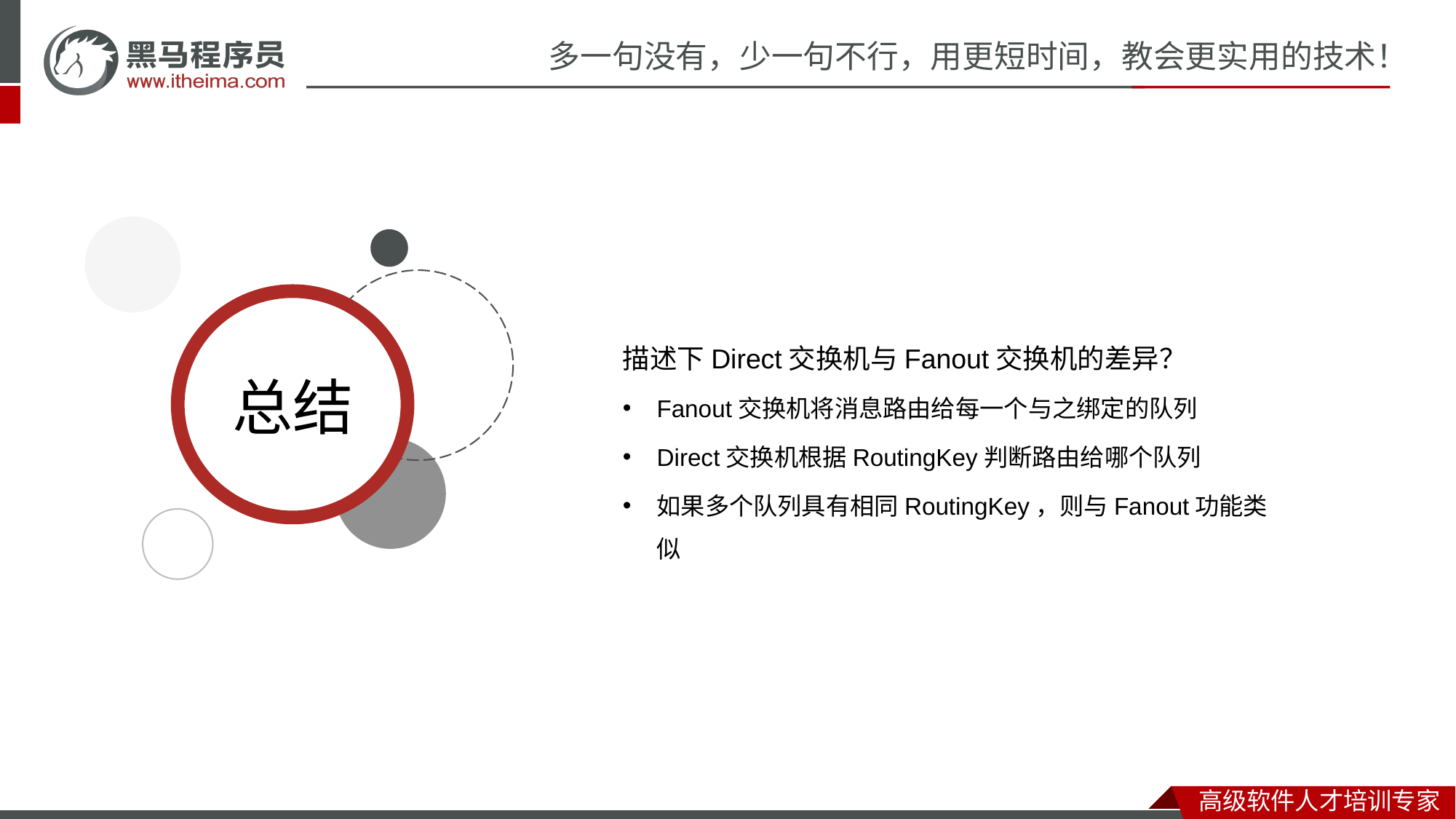

描述下Direct交换机与Fanout交换机的差异？
Fanout交换机将消息路由给每一个与之绑定的队列
Direct交换机根据RoutingKey判断路由给哪个队列
如果多个队列具有相同RoutingKey，则与Fanout功能类似